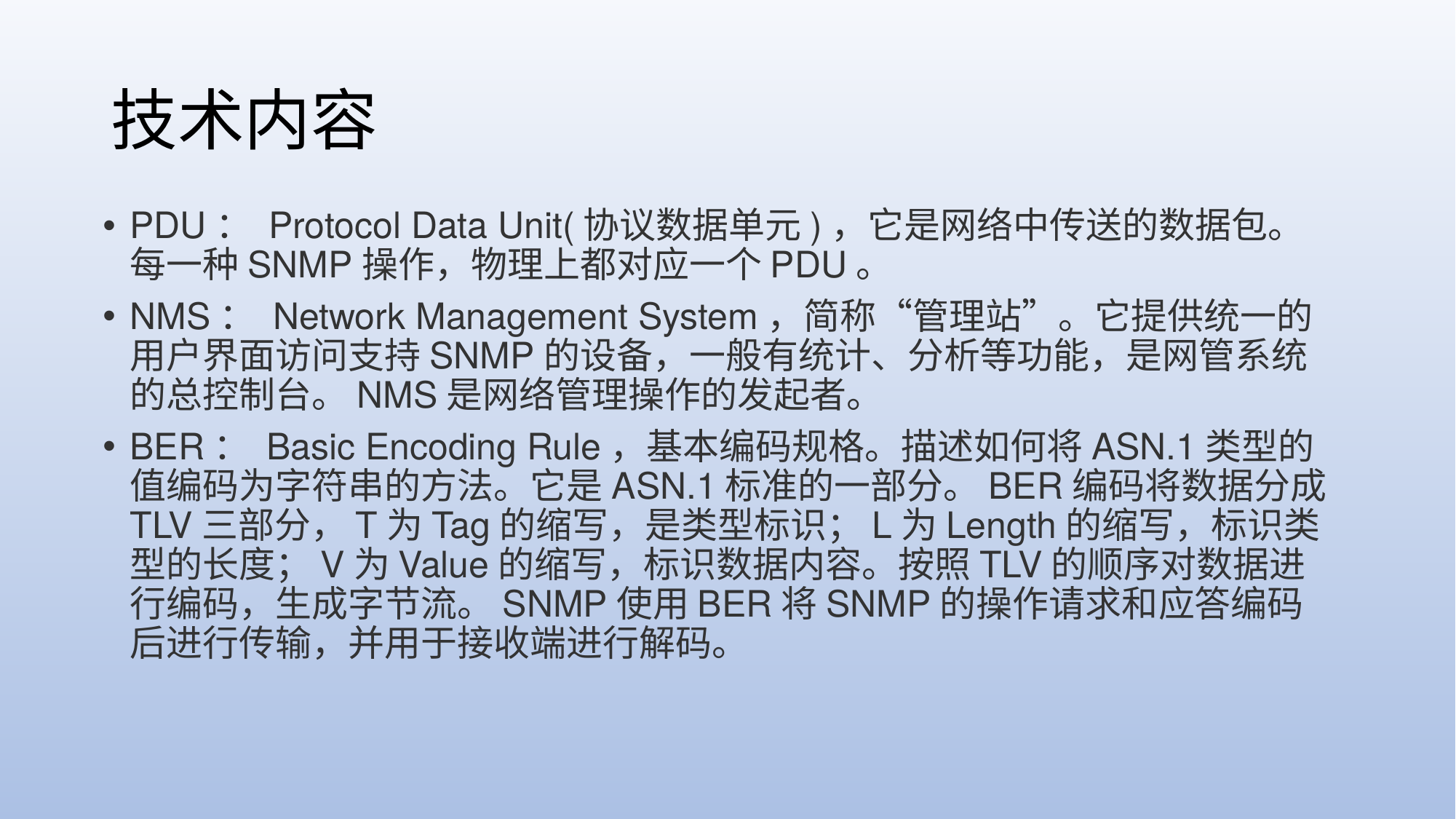

# 技术内容
PDU： Protocol Data Unit(协议数据单元)，它是网络中传送的数据包。每一种SNMP操作，物理上都对应一个PDU。
NMS： Network Management System，简称“管理站”。它提供统一的用户界面访问支持SNMP的设备，一般有统计、分析等功能，是网管系统的总控制台。NMS是网络管理操作的发起者。
BER： Basic Encoding Rule，基本编码规格。描述如何将ASN.1类型的值编码为字符串的方法。它是ASN.1标准的一部分。BER编码将数据分成TLV三部分，T为Tag的缩写，是类型标识；L为Length的缩写，标识类型的长度；V为Value的缩写，标识数据内容。按照TLV的顺序对数据进行编码，生成字节流。SNMP使用BER将SNMP的操作请求和应答编码后进行传输，并用于接收端进行解码。